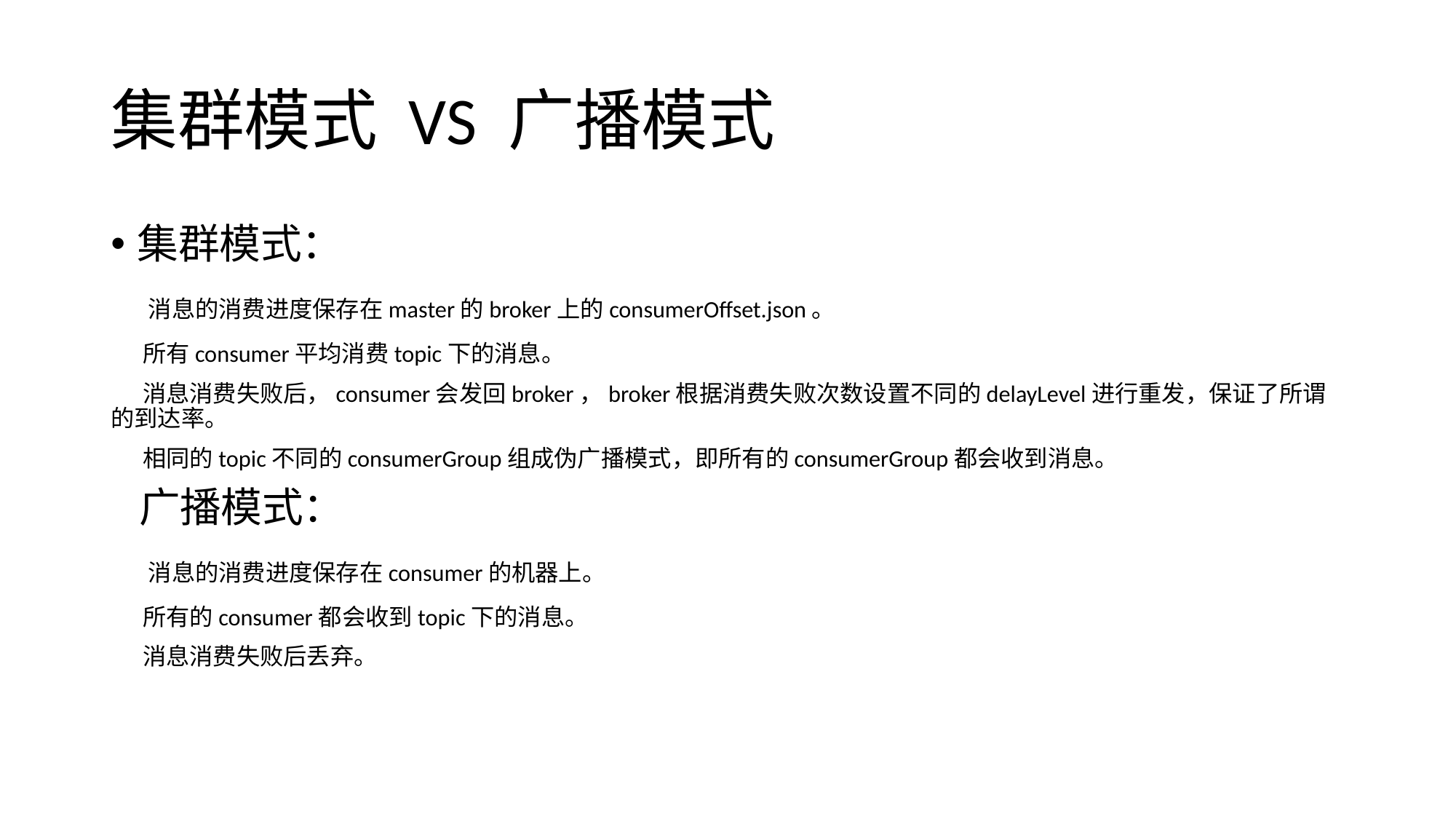

# 集群模式 VS 广播模式
集群模式：
   消息的消费进度保存在master的broker上的consumerOffset.json。
     所有consumer平均消费topic下的消息。
     消息消费失败后，consumer会发回broker，broker根据消费失败次数设置不同的delayLevel进行重发，保证了所谓的到达率。
     相同的topic不同的consumerGroup组成伪广播模式，即所有的consumerGroup都会收到消息。
  广播模式：
   消息的消费进度保存在consumer的机器上。
     所有的consumer都会收到topic下的消息。
     消息消费失败后丢弃。